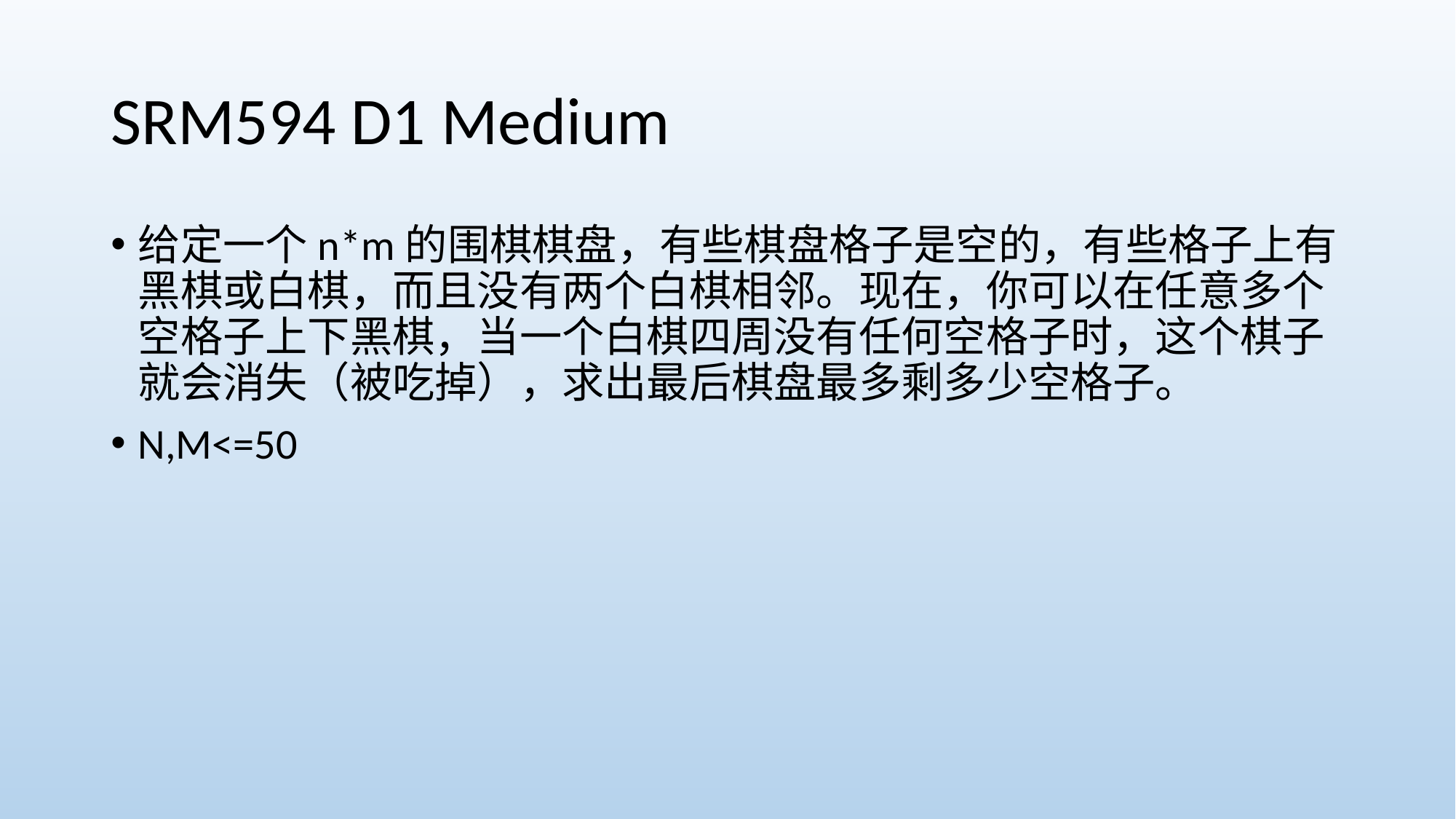

# SRM594 D1 Medium
给定一个n*m的围棋棋盘，有些棋盘格子是空的，有些格子上有黑棋或白棋，而且没有两个白棋相邻。现在，你可以在任意多个空格子上下黑棋，当一个白棋四周没有任何空格子时，这个棋子就会消失（被吃掉），求出最后棋盘最多剩多少空格子。
N,M<=50